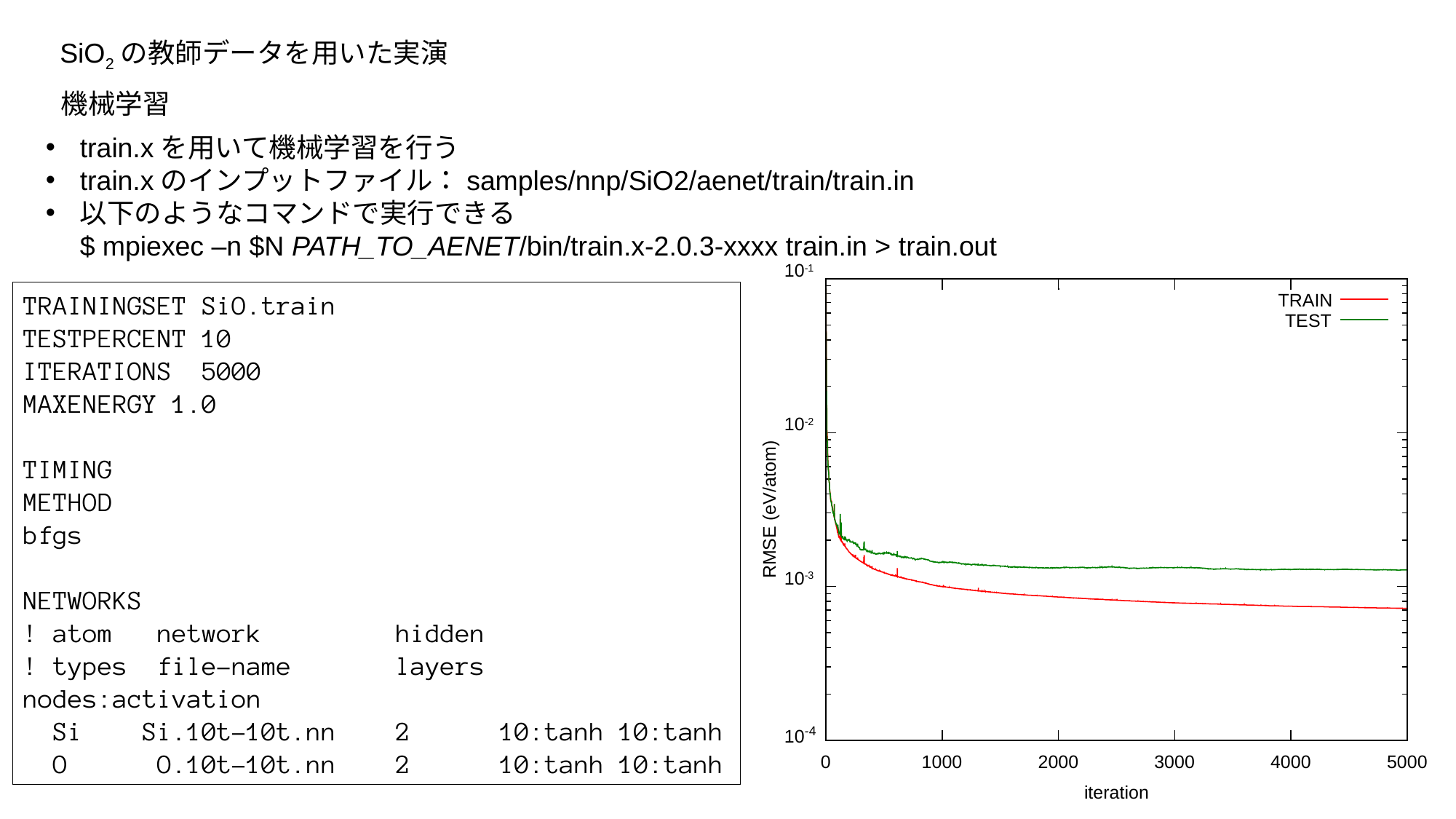

SiO2の教師データを用いた実演
機械学習
train.xを用いて機械学習を行う
train.xのインプットファイル：samples/nnp/SiO2/aenet/train/train.in
以下のようなコマンドで実行できる
$ mpiexec –n $N PATH_TO_AENET/bin/train.x-2.0.3-xxxx train.in > train.out
10-1

10-2

RMSE (eV/atom)
10-3

10-4

0
1000
2000
3000
4000
5000
iteration

TEST
TRAIN

TRAININGSET SiO.train
TESTPERCENT 10
ITERATIONS  5000
MAXENERGY 1.0

TIMING
METHOD
bfgs

NETWORKS
! atom   network         hidden
! types  file-name       layers  nodes:activation
  Si    Si.10t-10t.nn    2      10:tanh 10:tanh
  O      O.10t-10t.nn    2      10:tanh 10:tanh